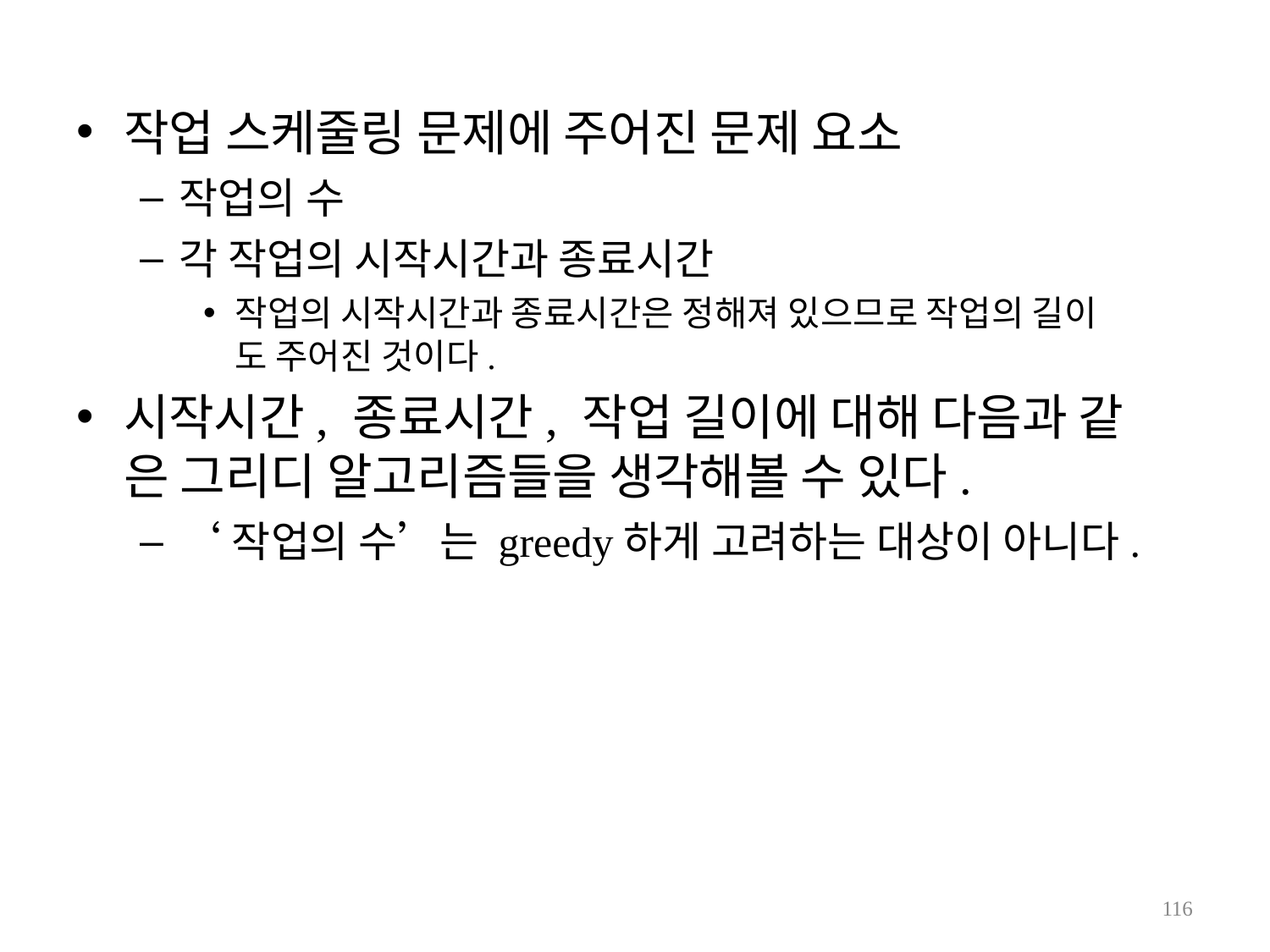

작업 스케줄링 문제에 주어진 문제 요소
작업의 수
각 작업의 시작시간과 종료시간
작업의 시작시간과 종료시간은 정해져 있으므로 작업의 길이
도 주어진 것이다.
시작시간, 종료시간, 작업 길이에 대해 다음과 같  은 그리디 알고리즘들을 생각해볼 수 있다.
‘작업의 수’는 greedy하게 고려하는 대상이 아니다.
116